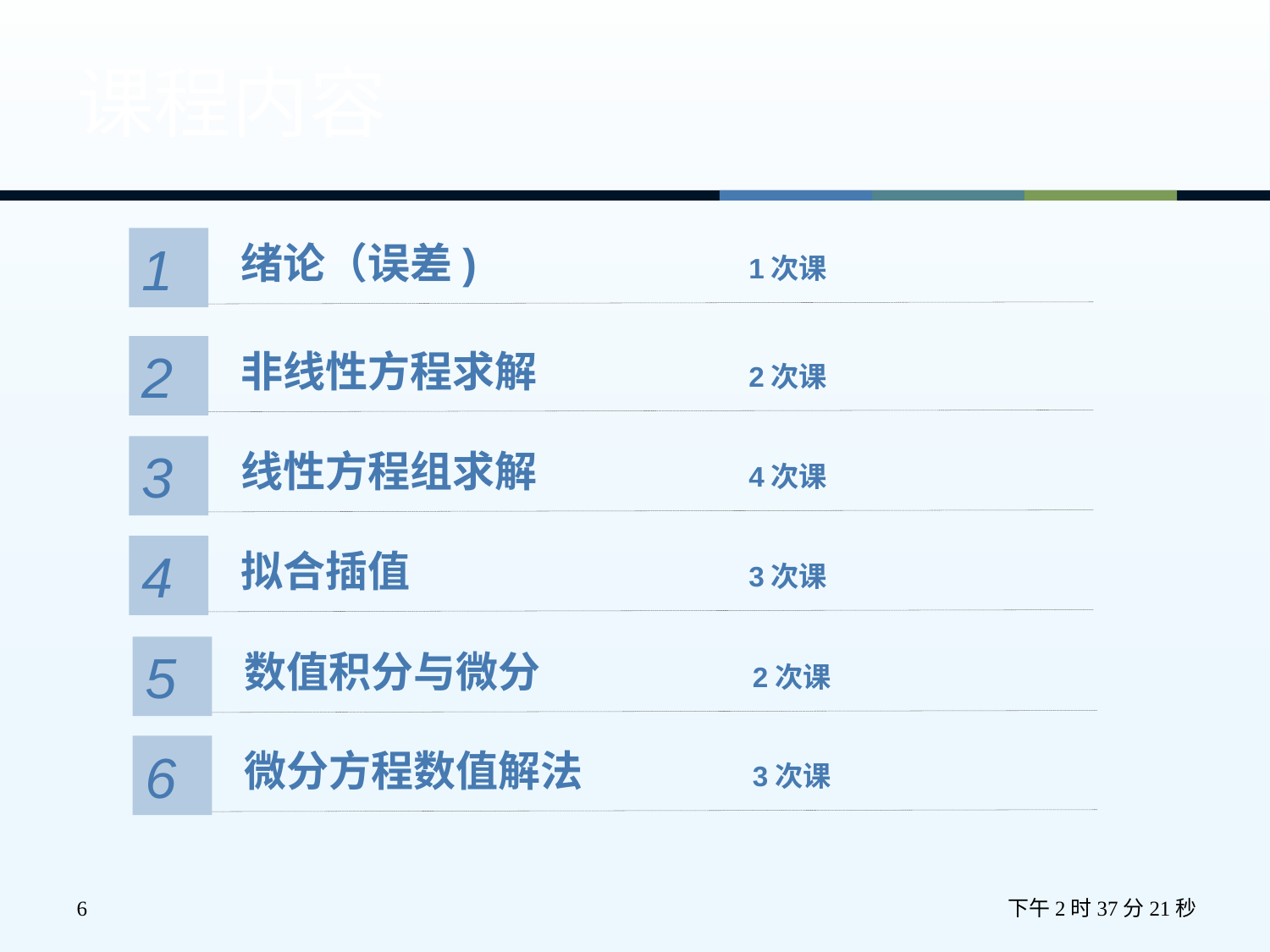

# 课程内容
1
绪论（误差) 			1次课
2
非线性方程求解		2次课
3
线性方程组求解		4次课
4
拟合插值			3次课
5
数值积分与微分		2次课
6
微分方程数值解法		3次课
6
下午2时37分21秒